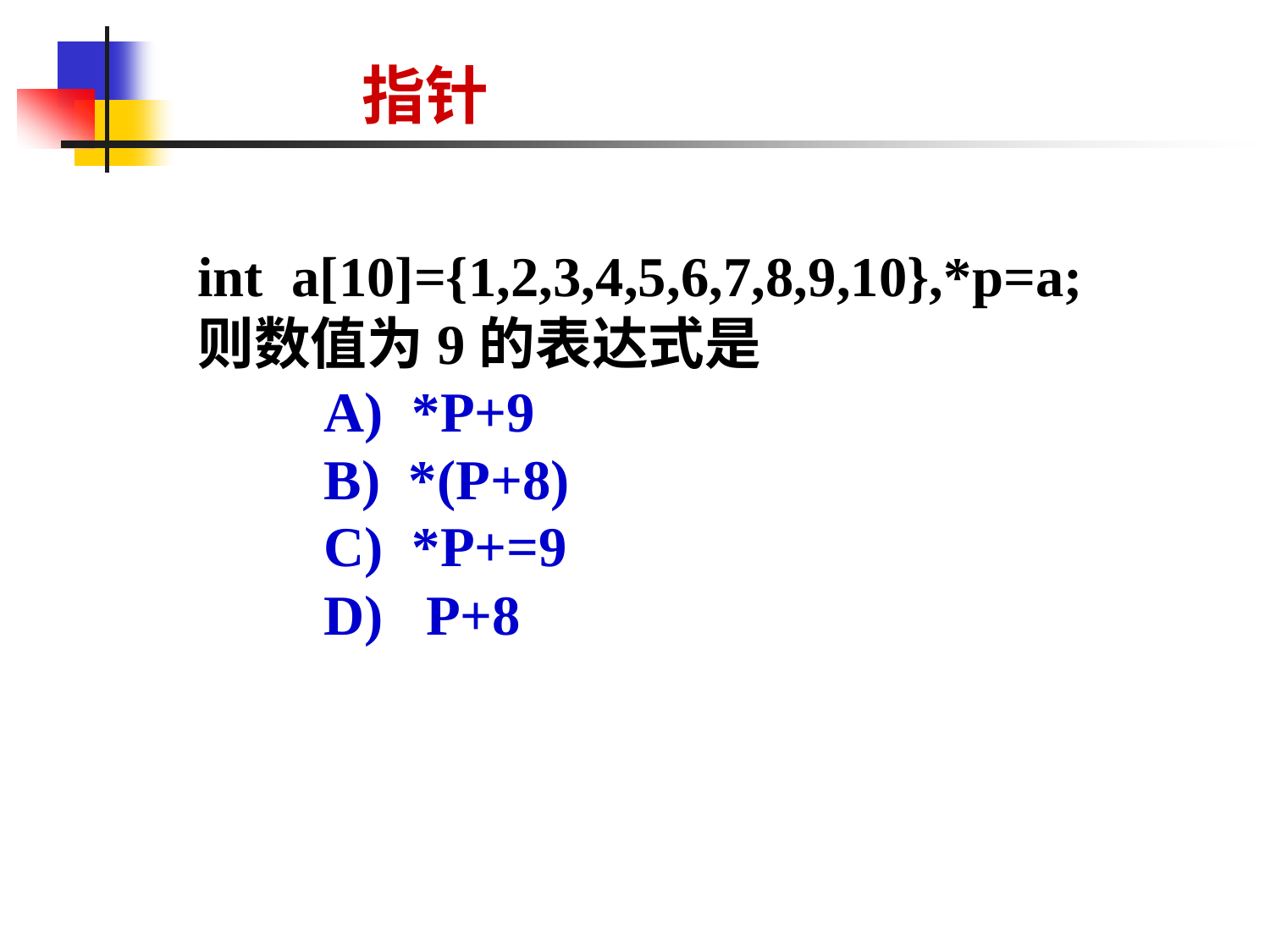

指针
int  a[10]={1,2,3,4,5,6,7,8,9,10},*p=a;
则数值为9的表达式是
　　A)  *P+9           
　　B)  *(P+8)         
　　C)  *P+=9         
　　D)   P+8